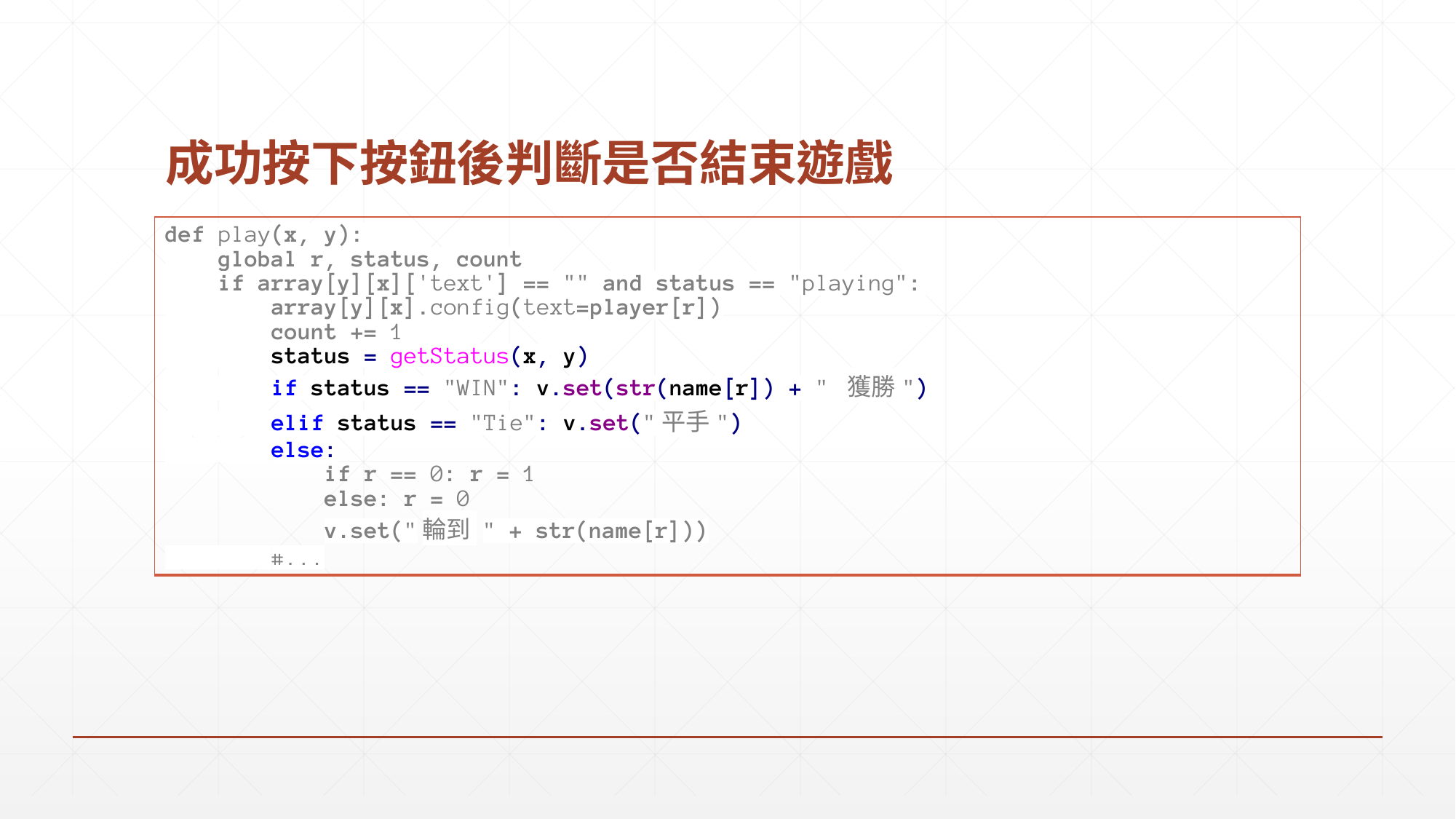

# 成功按下按鈕後判斷是否結束遊戲
| def play(x, y): global r, status, count if array[y][x]['text'] == "" and status == "playing": array[y][x].config(text=player[r]) count += 1 status = getStatus(x, y) if status == "WIN": v.set(str(name[r]) + " 獲勝") elif status == "Tie": v.set("平手") else: if r == 0: r = 1 else: r = 0 v.set("輪到 " + str(name[r])) #... |
| --- |